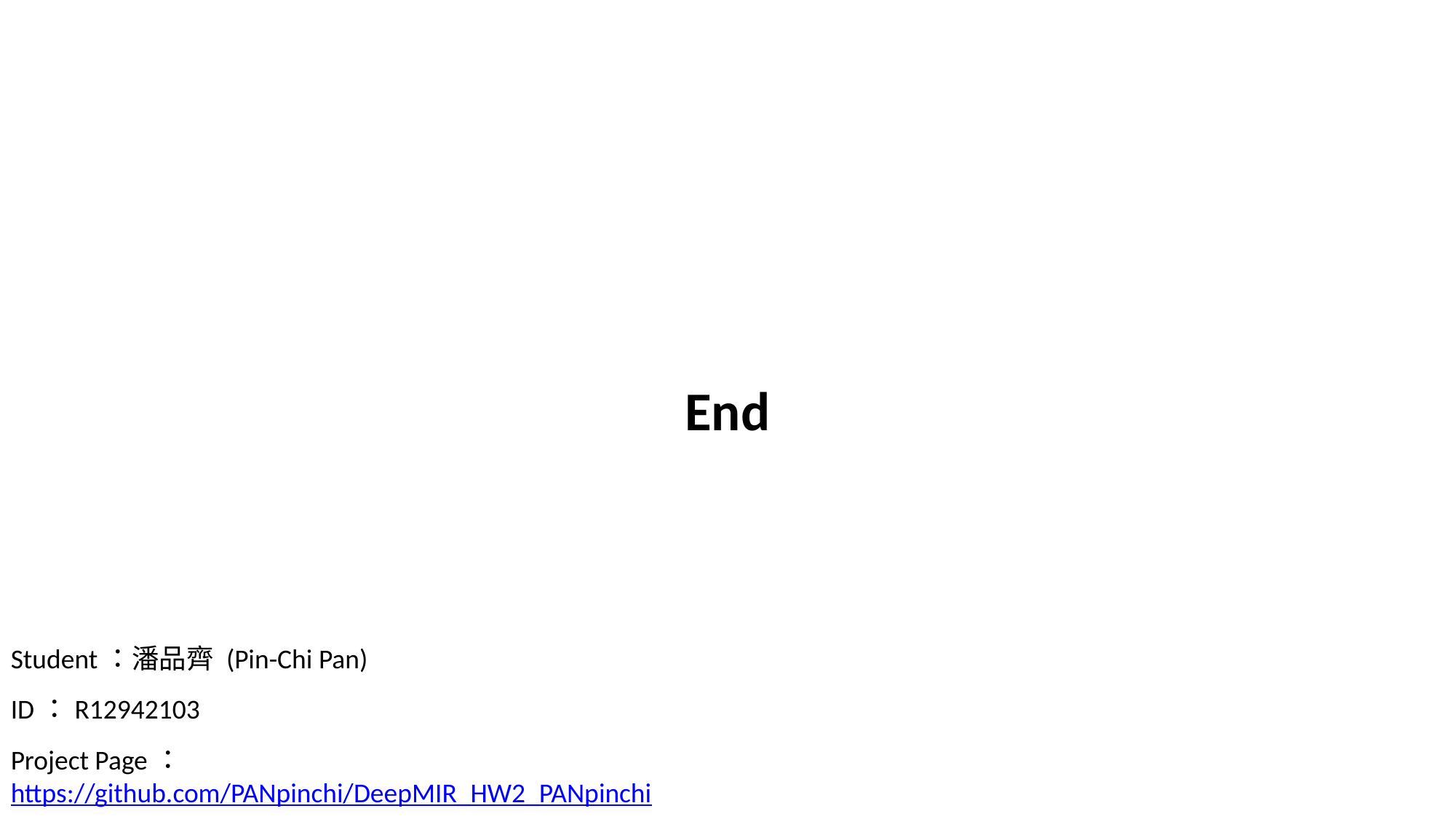

End
Student：潘品齊 (Pin-Chi Pan)
ID：R12942103
Project Page：
https://github.com/PANpinchi/DeepMIR_HW2_PANpinchi